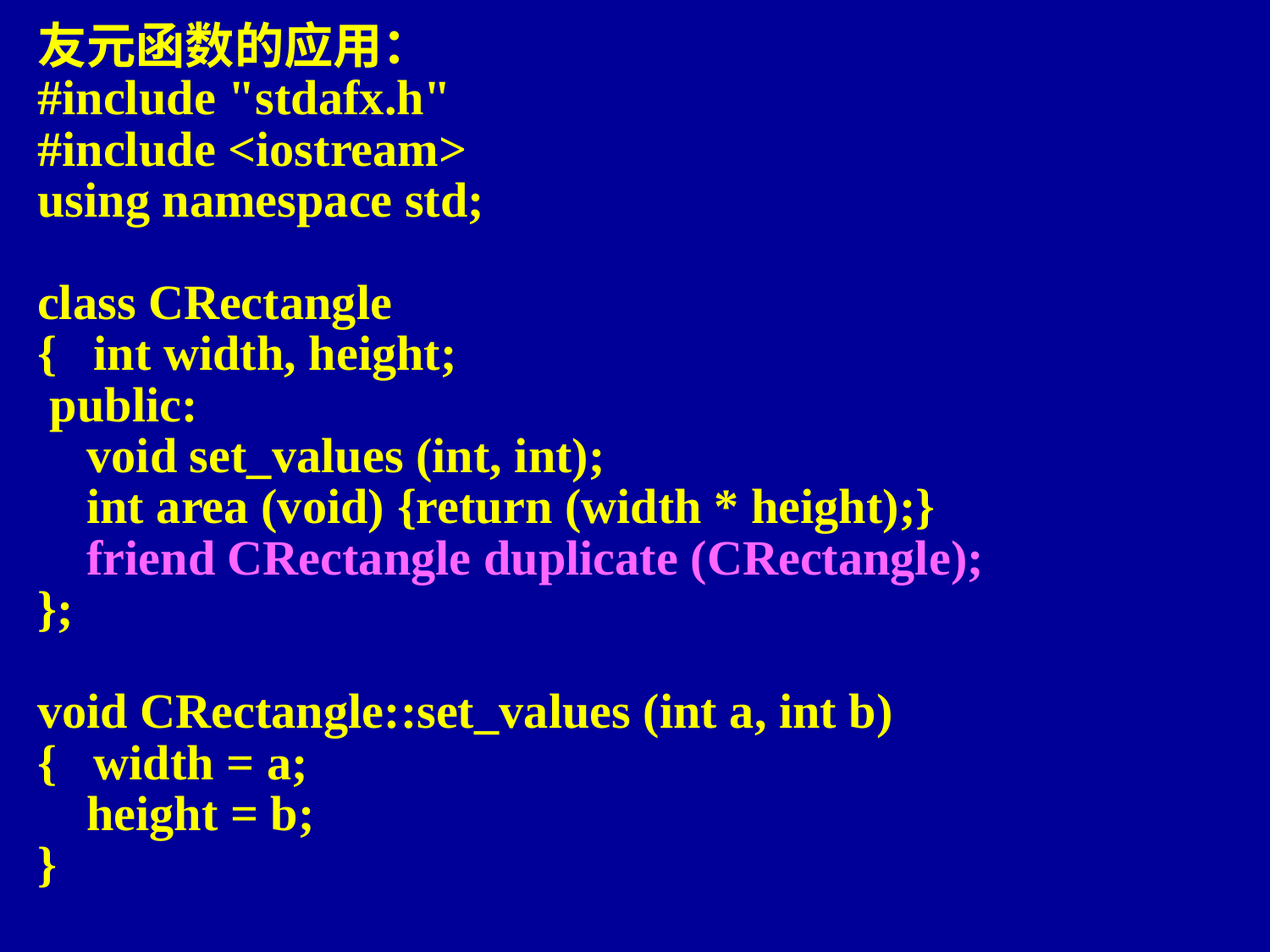

友元函数的应用：
#include "stdafx.h"
#include <iostream>
using namespace std;

class CRectangle
{   int width, height;
 public:
    void set_values (int, int);
    int area (void) {return (width * height);}
    friend CRectangle duplicate (CRectangle);
};

void CRectangle::set_values (int a, int b)
{   width = a;
    height = b;
}